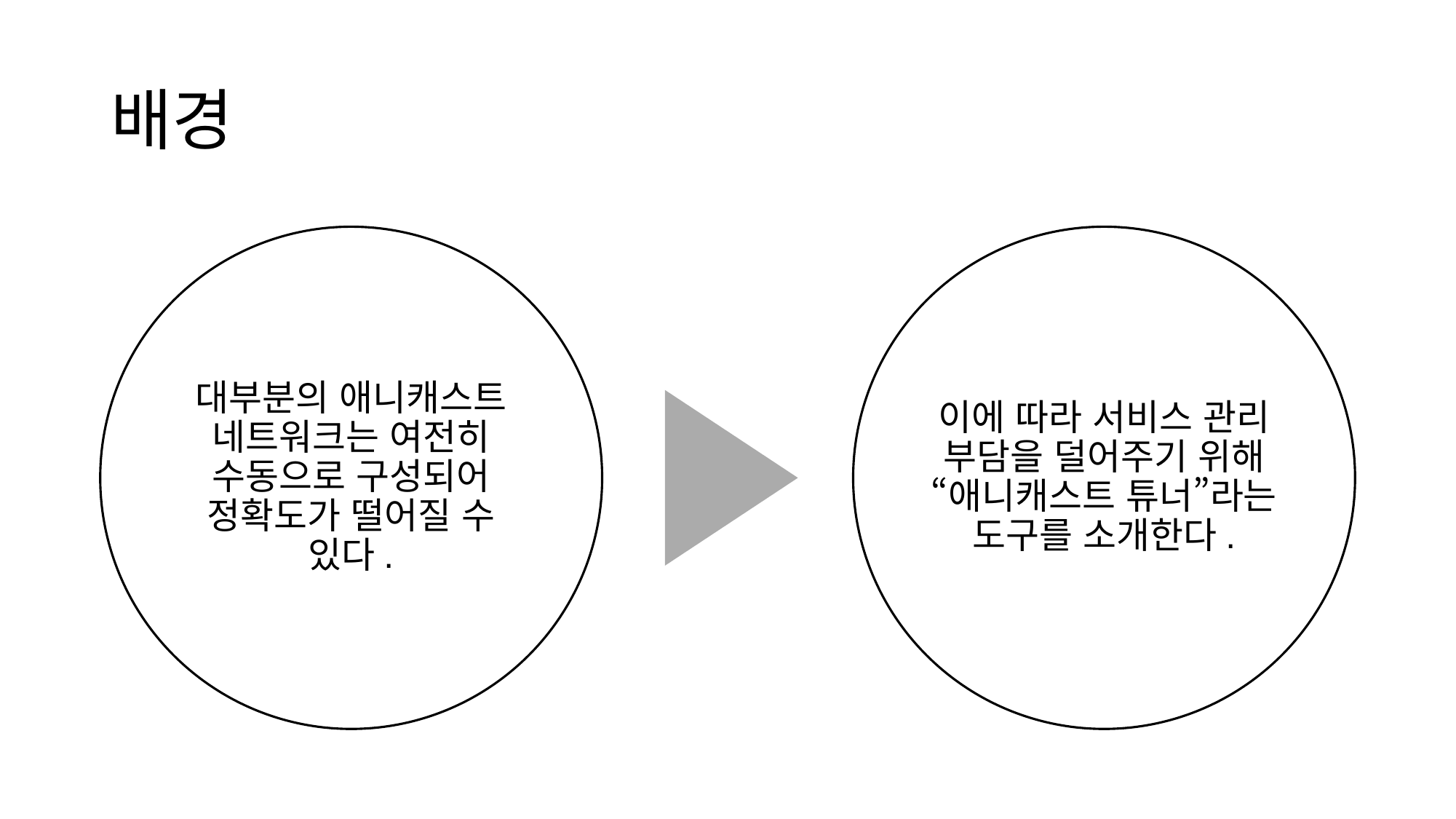

# 배경
대부분의 애니캐스트 네트워크는 여전히 수동으로 구성되어 정확도가 떨어질 수 있다.
이에 따라 서비스 관리 부담을 덜어주기 위해 “애니캐스트 튜너”라는 도구를 소개한다.